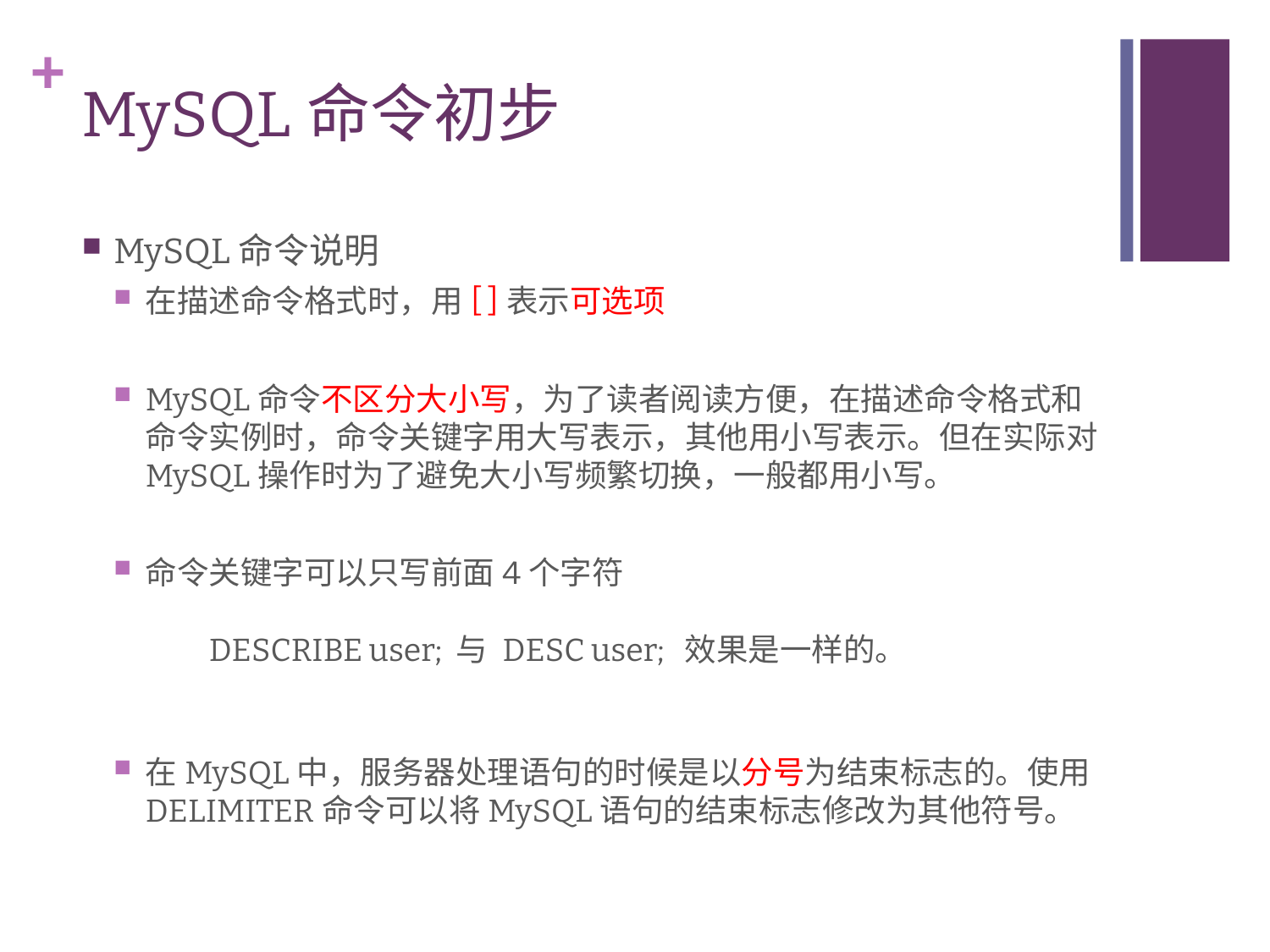

# MySQL命令初步
MySQL命令说明
在描述命令格式时，用[ ]表示可选项

MySQL命令不区分大小写，为了读者阅读方便，在描述命令格式和命令实例时，命令关键字用大写表示，其他用小写表示。但在实际对MySQL操作时为了避免大小写频繁切换，一般都用小写。

命令关键字可以只写前面4个字符
	DESCRIBE user; 与 DESC user;  效果是一样的。

在MySQL中，服务器处理语句的时候是以分号为结束标志的。使用DELIMITER命令可以将MySQL语句的结束标志修改为其他符号。